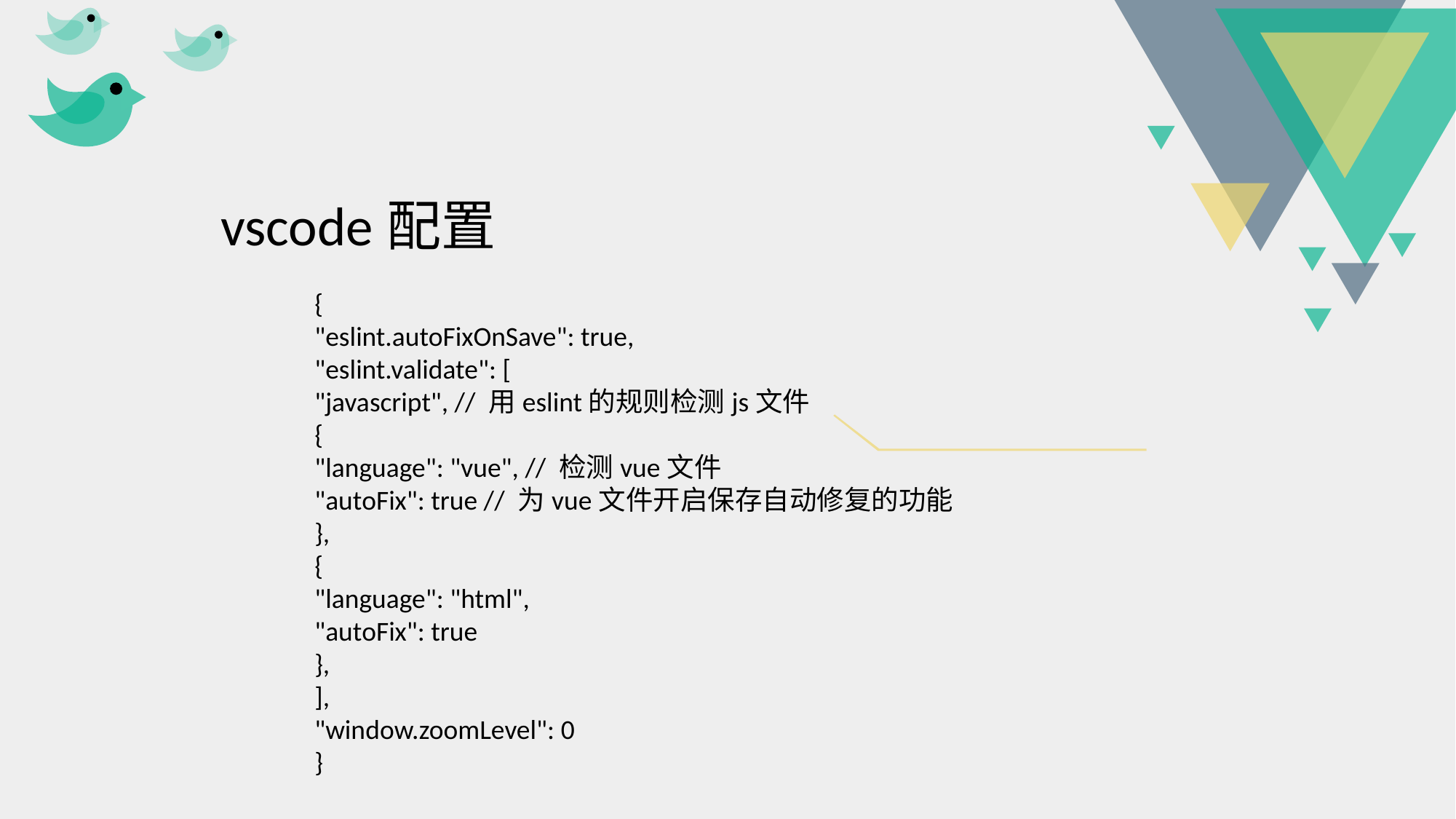

vscode配置
{
"eslint.autoFixOnSave": true,
"eslint.validate": [
"javascript", // 用eslint的规则检测js文件
{
"language": "vue", // 检测vue文件
"autoFix": true // 为vue文件开启保存自动修复的功能
},
{
"language": "html",
"autoFix": true
},
],
"window.zoomLevel": 0
}